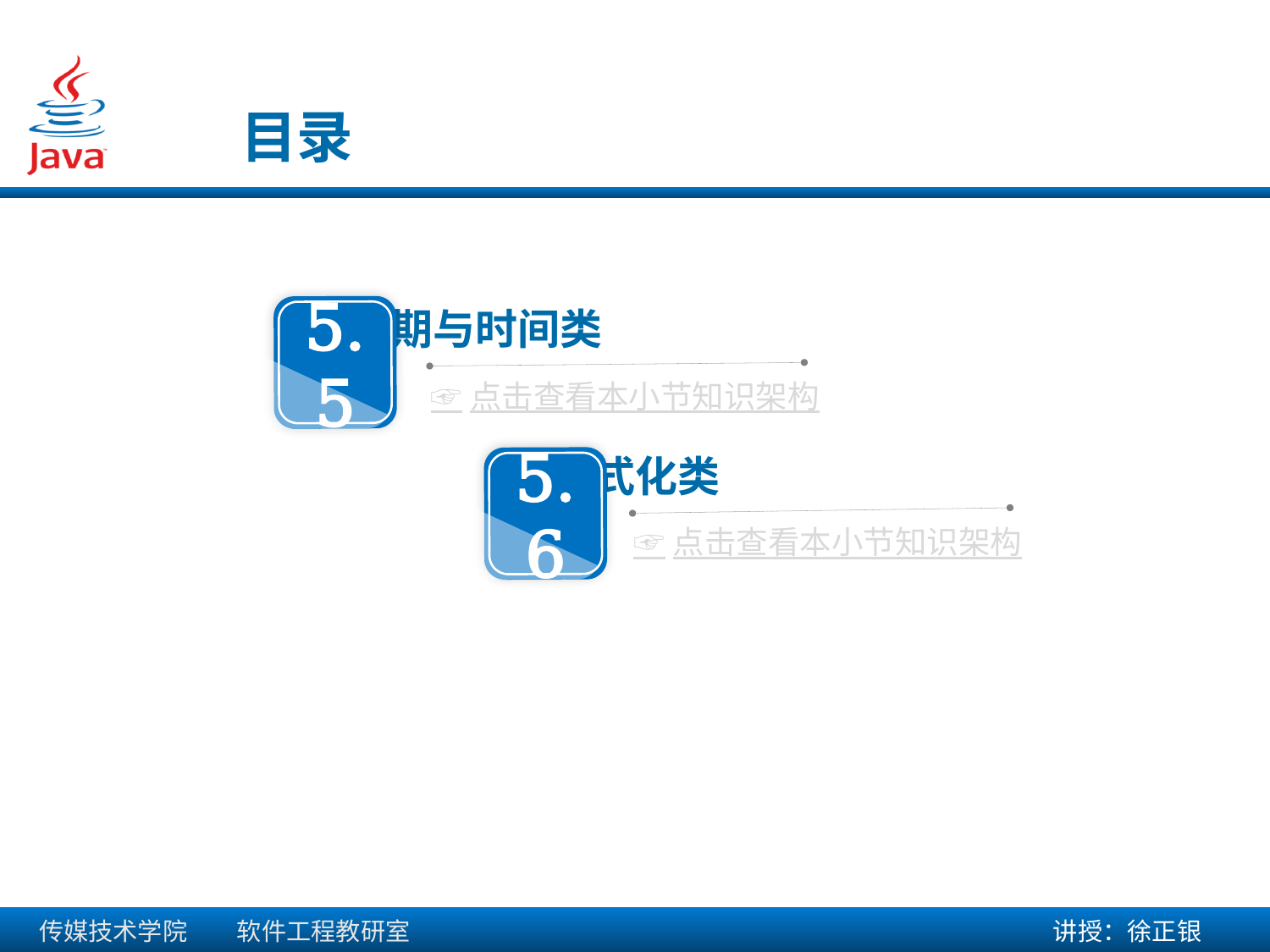

目录
5.5

日期与时间类
☞点击查看本小节知识架构
格式化类
5.6

☞点击查看本小节知识架构